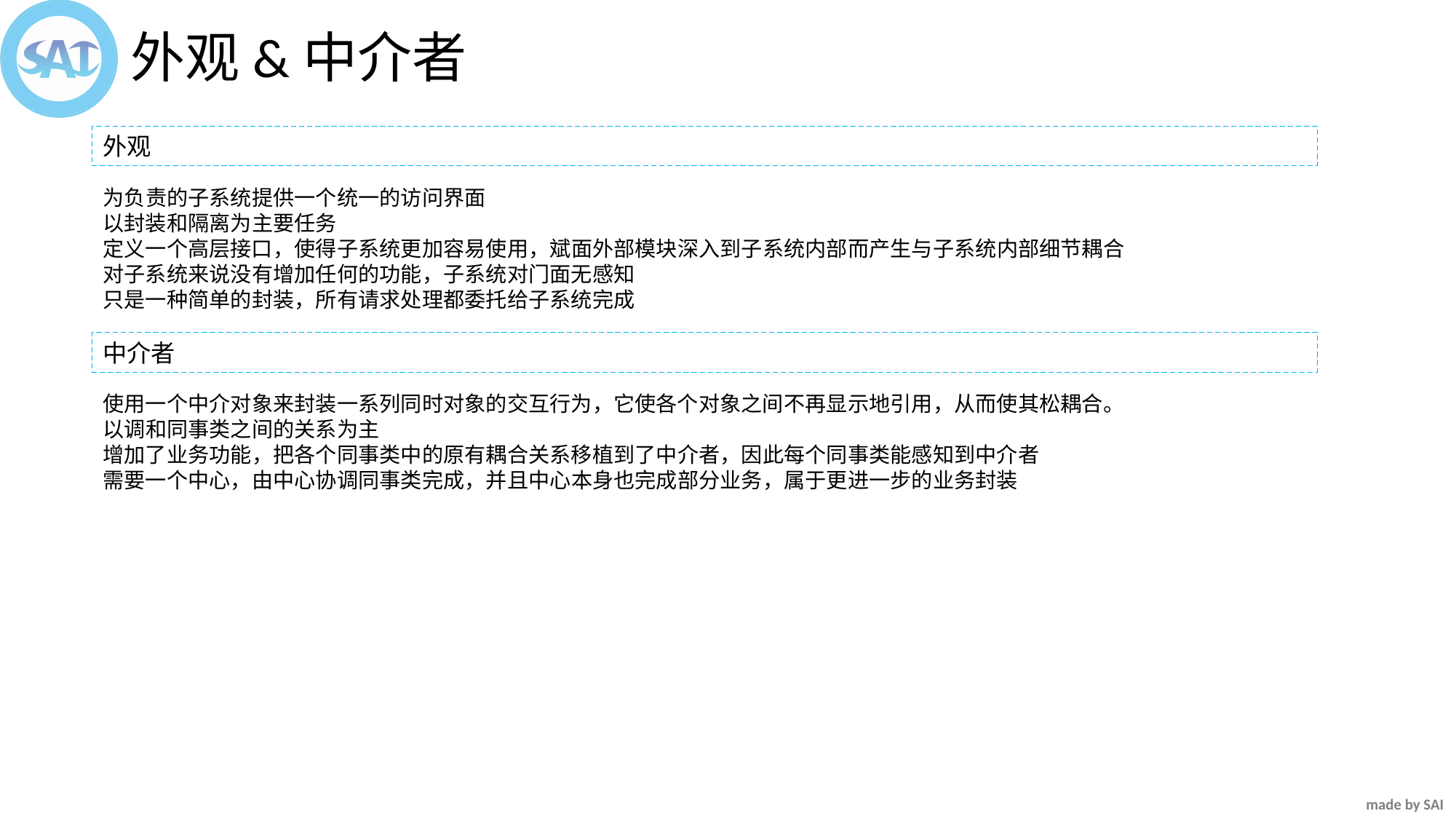

外观&中介者
外观
为负责的子系统提供一个统一的访问界面
以封装和隔离为主要任务
定义一个高层接口，使得子系统更加容易使用，斌面外部模块深入到子系统内部而产生与子系统内部细节耦合
对子系统来说没有增加任何的功能，子系统对门面无感知
只是一种简单的封装，所有请求处理都委托给子系统完成
中介者
使用一个中介对象来封装一系列同时对象的交互行为，它使各个对象之间不再显示地引用，从而使其松耦合。
以调和同事类之间的关系为主
增加了业务功能，把各个同事类中的原有耦合关系移植到了中介者，因此每个同事类能感知到中介者
需要一个中心，由中心协调同事类完成，并且中心本身也完成部分业务，属于更进一步的业务封装